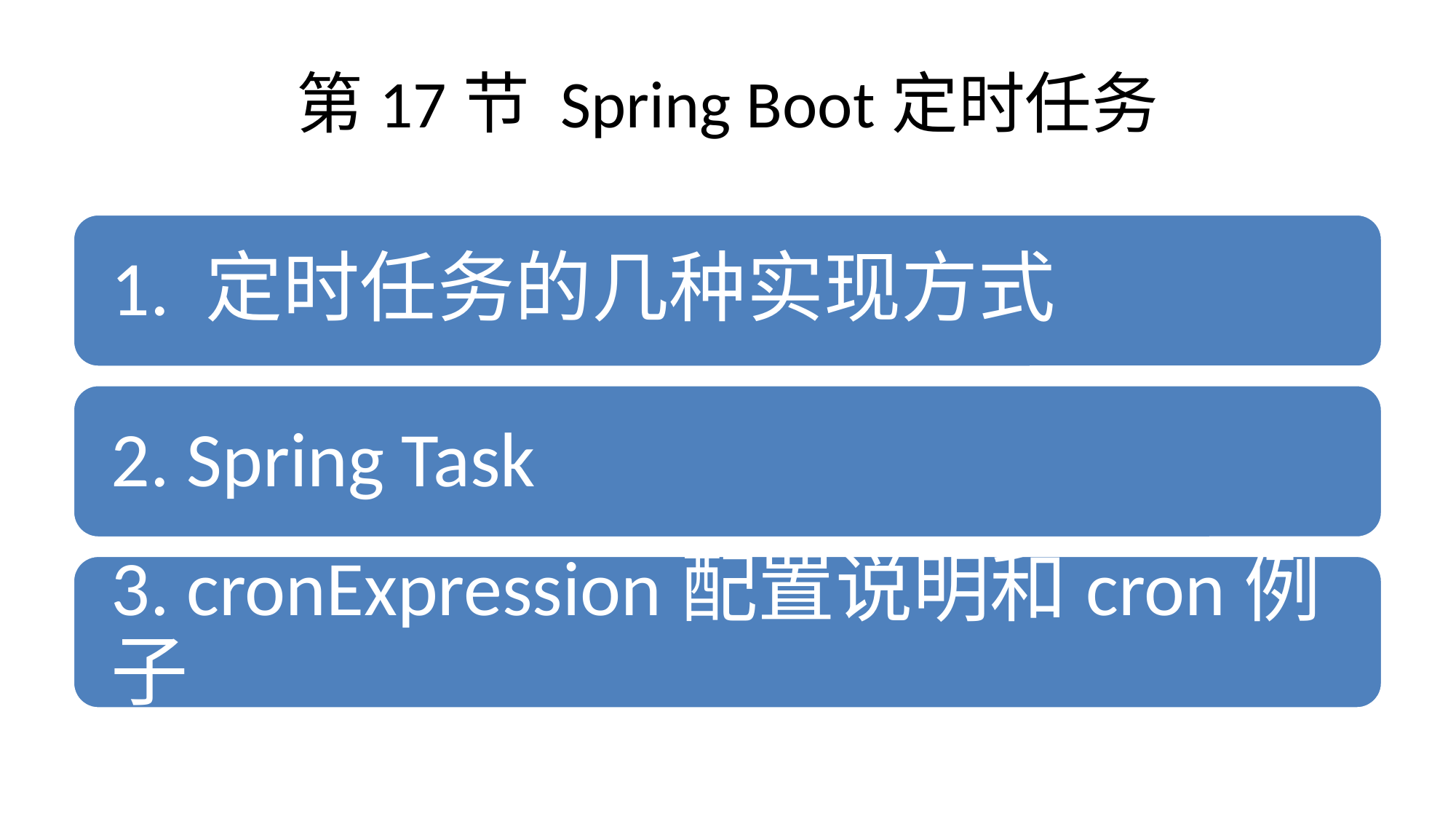

# 第17节 Spring Boot定时任务
1. 定时任务的几种实现方式
2. Spring Task
3. cronExpression配置说明和cron例子